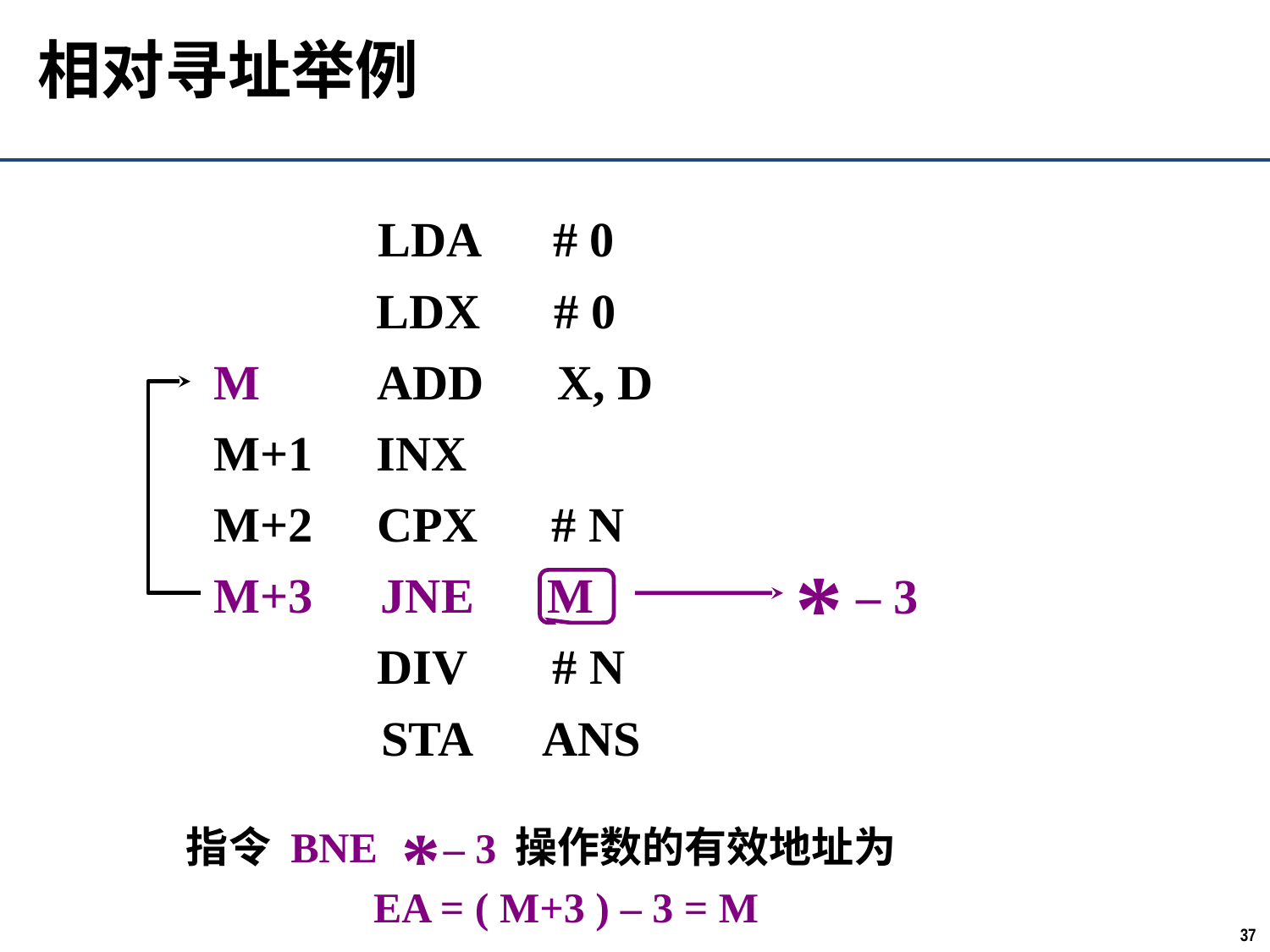

# 相对寻址举例
LDA      # 0
LDX      # 0
M
ADD      X, D

M+1
INX
M+2
CPX      # N
M+3
JNE      M
DIV       # N
STA      ANS

*
– 3

*
– 3
指令 BNE
操作数的有效地址为
EA = ( M+3 ) – 3 = M